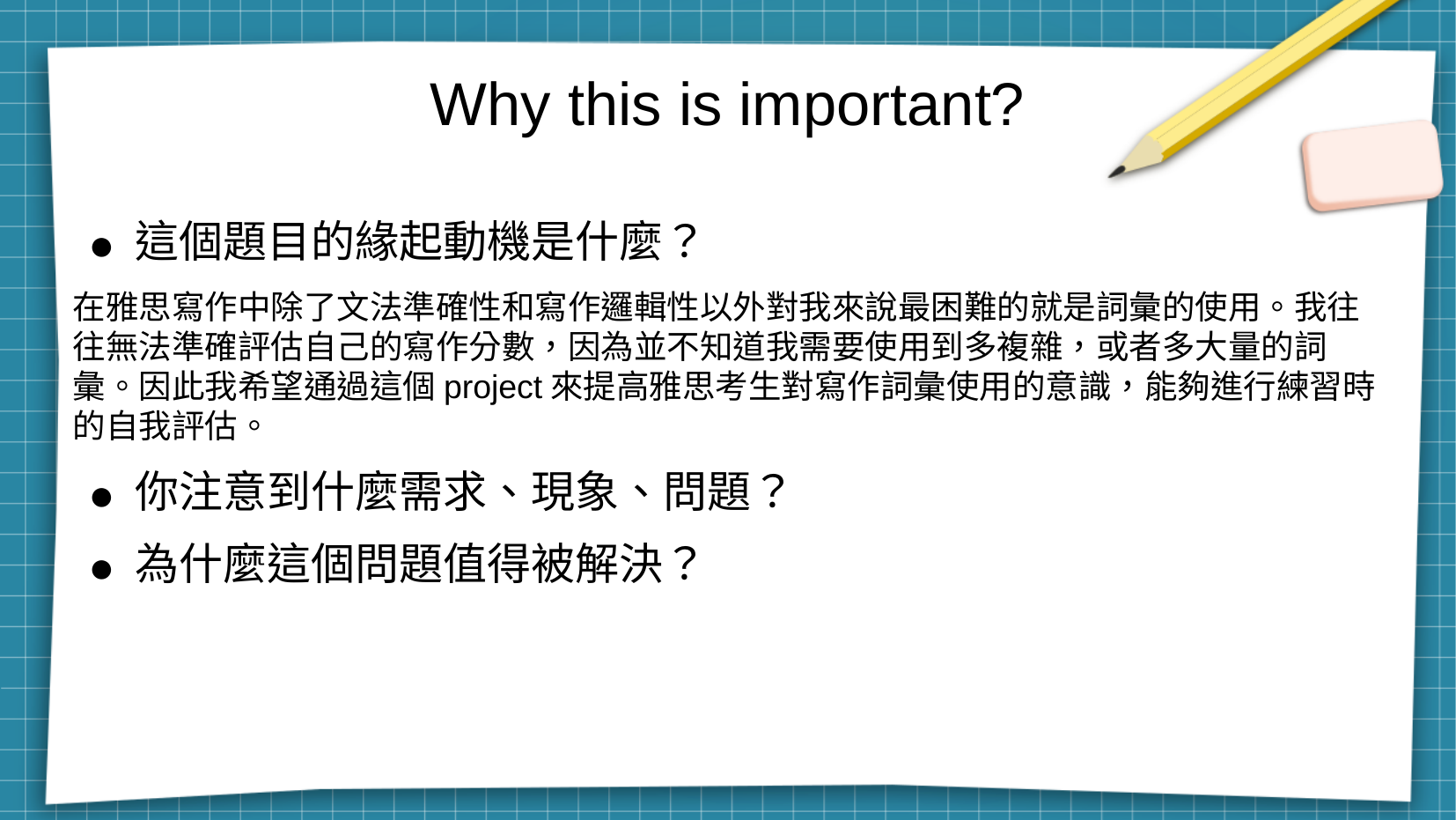

Why this is important?
這個題目的緣起動機是什麼？
在雅思寫作中除了文法準確性和寫作邏輯性以外對我來說最困難的就是詞彙的使用。我往往無法準確評估自己的寫作分數，因為並不知道我需要使用到多複雜，或者多大量的詞彙。因此我希望通過這個project來提高雅思考生對寫作詞彙使用的意識，能夠進行練習時的自我評估。
你注意到什麼需求、現象、問題？
為什麼這個問題值得被解決？